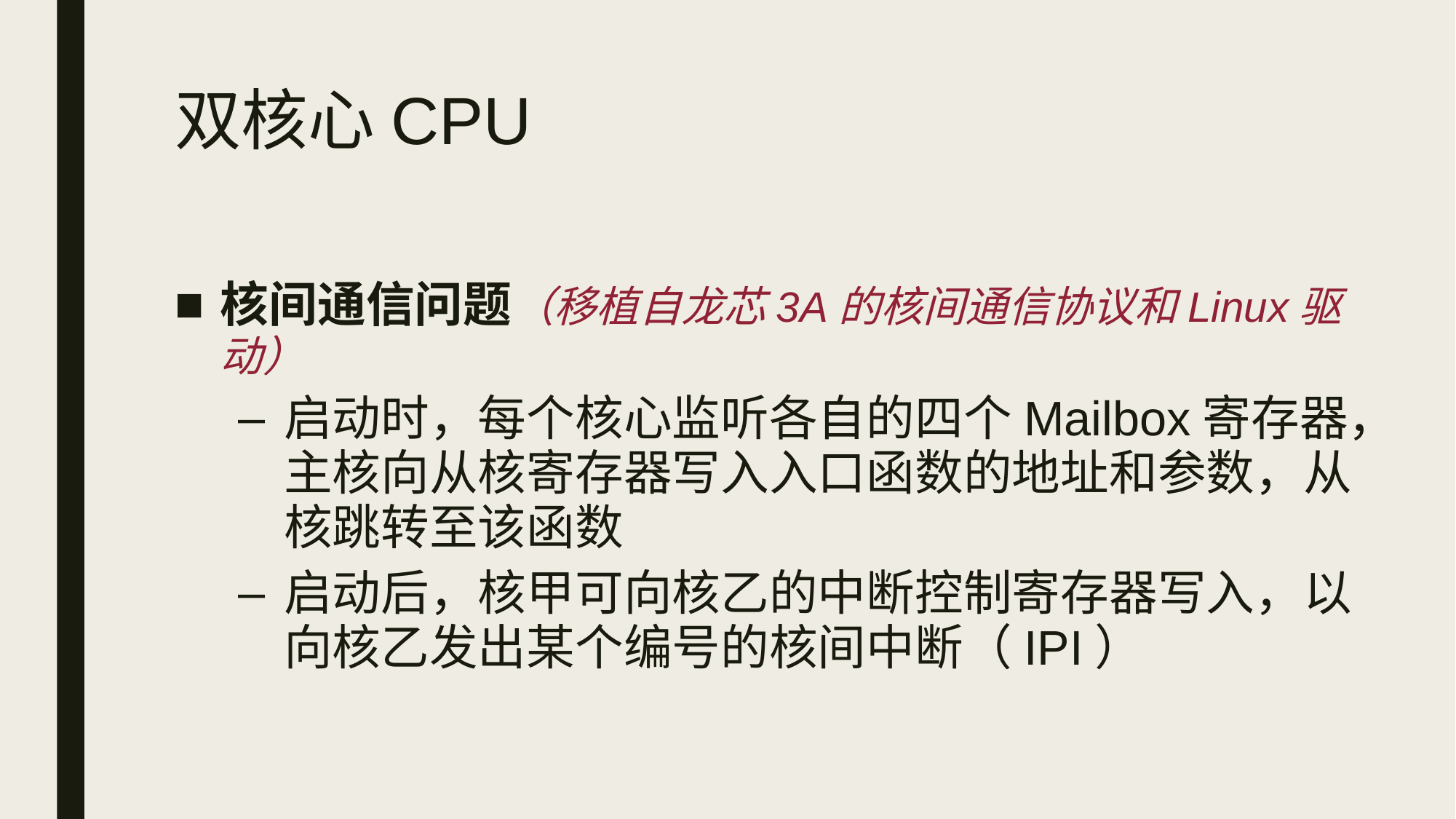

# 双核心CPU
核间通信问题（移植自龙芯3A的核间通信协议和Linux驱动）
启动时，每个核心监听各自的四个Mailbox寄存器，主核向从核寄存器写入入口函数的地址和参数，从核跳转至该函数
启动后，核甲可向核乙的中断控制寄存器写入，以向核乙发出某个编号的核间中断（IPI）